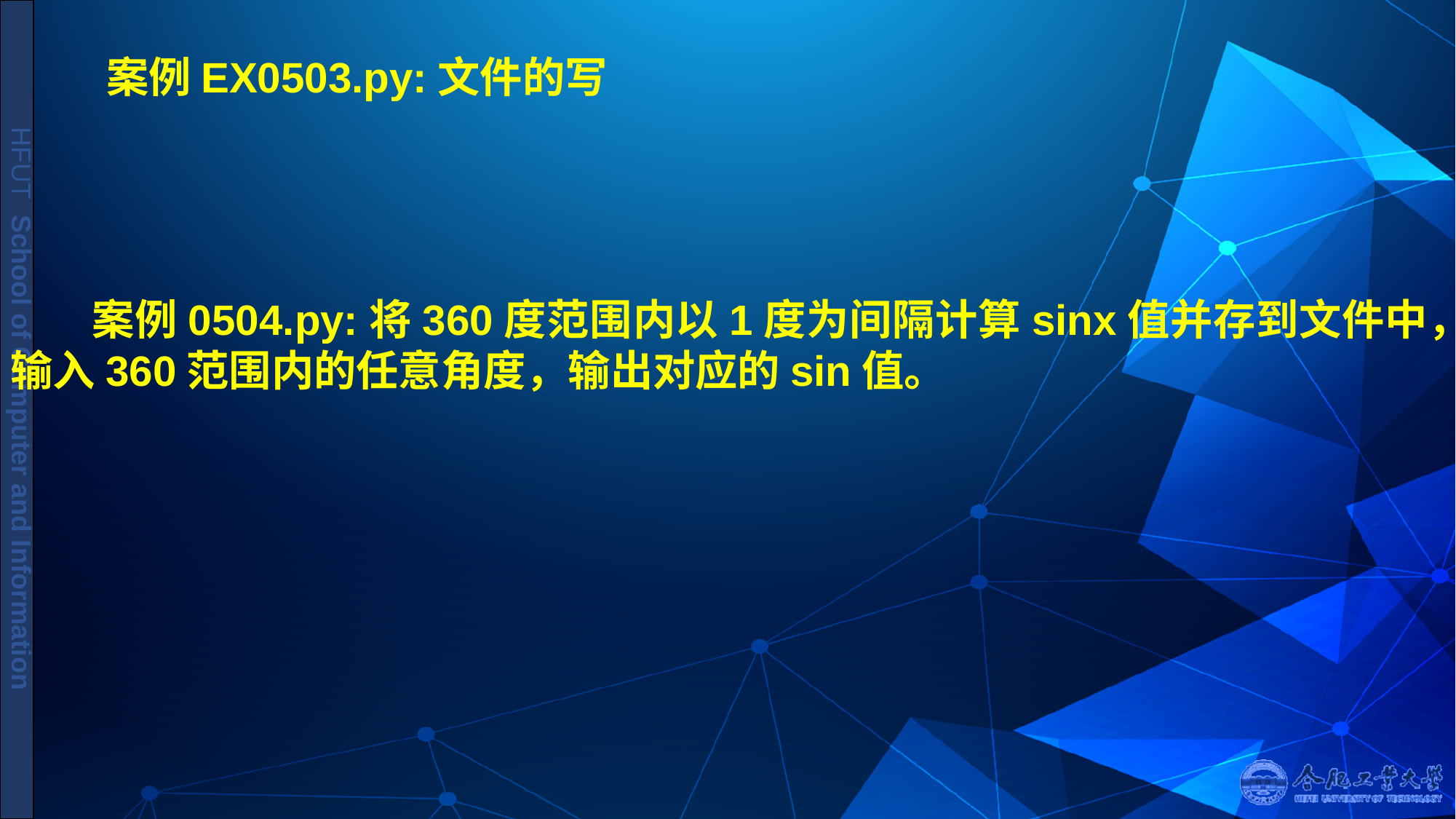

# 案例EX0503.py:文件的写
       案例0504.py:将360度范围内以1度为间隔计算sinx值并存到文件中，输入360范围内的任意角度，输出对应的sin值。